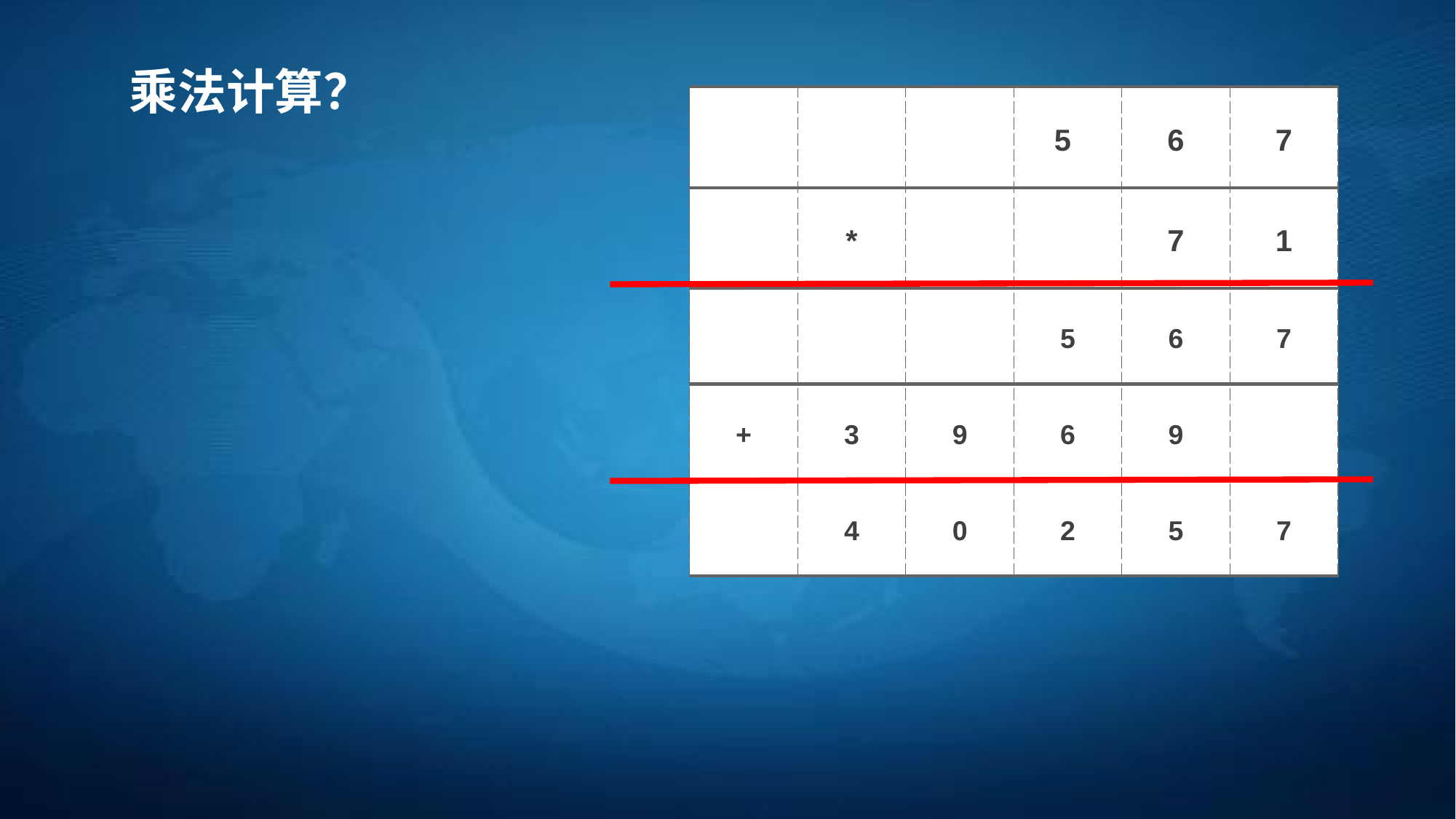

乘法计算？
|  |  |  | 5 | 6 | 7 |
| --- | --- | --- | --- | --- | --- |
|  | \* |  |  | 7 | 1 |
|  |  |  | 5 | 6 | 7 |
| + | 3 | 9 | 6 | 9 |  |
|  | 4 | 0 | 2 | 5 | 7 |